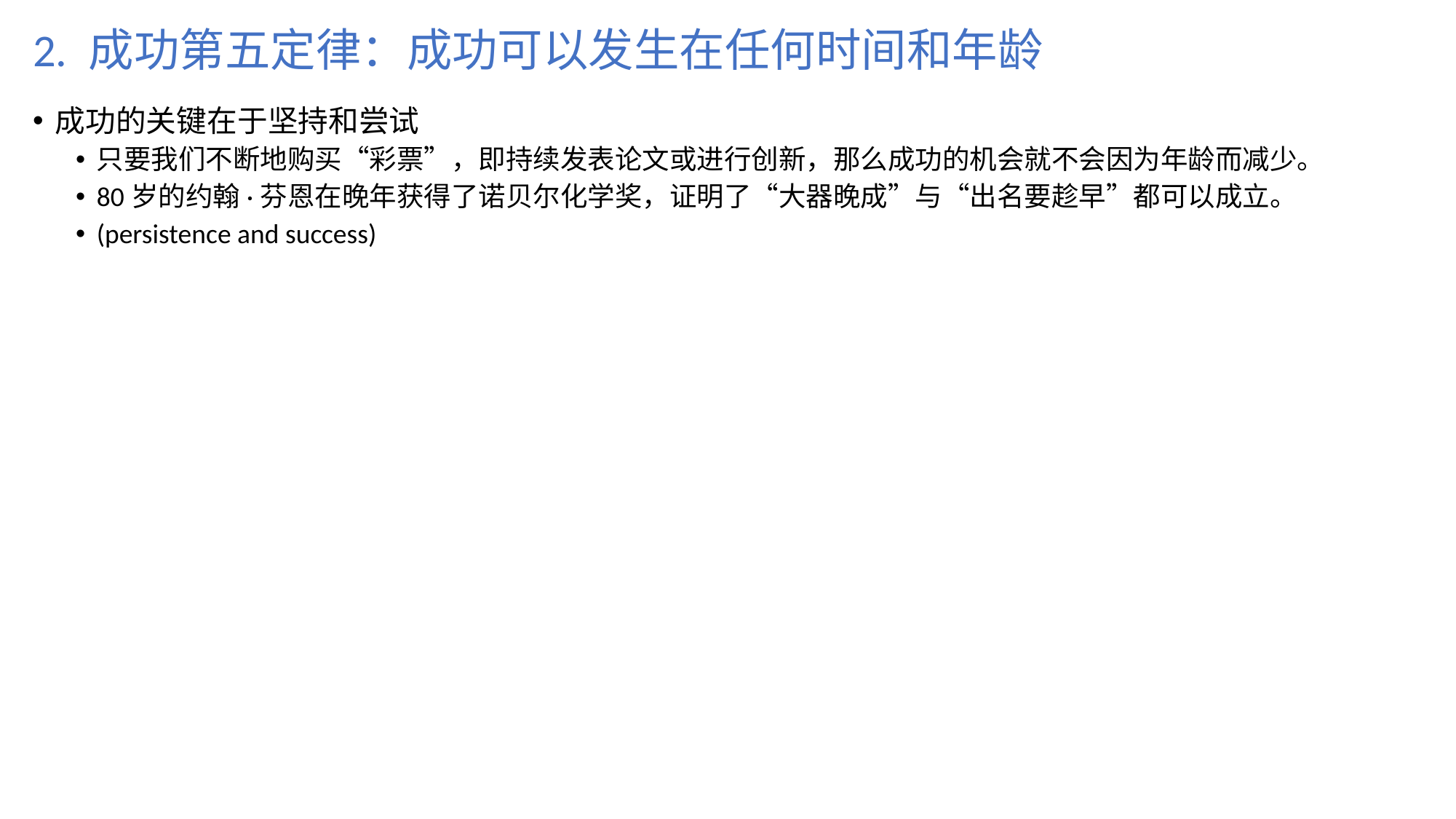

# 2. 成功第五定律：成功可以发生在任何时间和年龄
成功的关键在于坚持和尝试
只要我们不断地购买“彩票”，即持续发表论文或进行创新，那么成功的机会就不会因为年龄而减少。
80岁的约翰·芬恩在晚年获得了诺贝尔化学奖，证明了“大器晚成”与“出名要趁早”都可以成立。
(persistence and success)